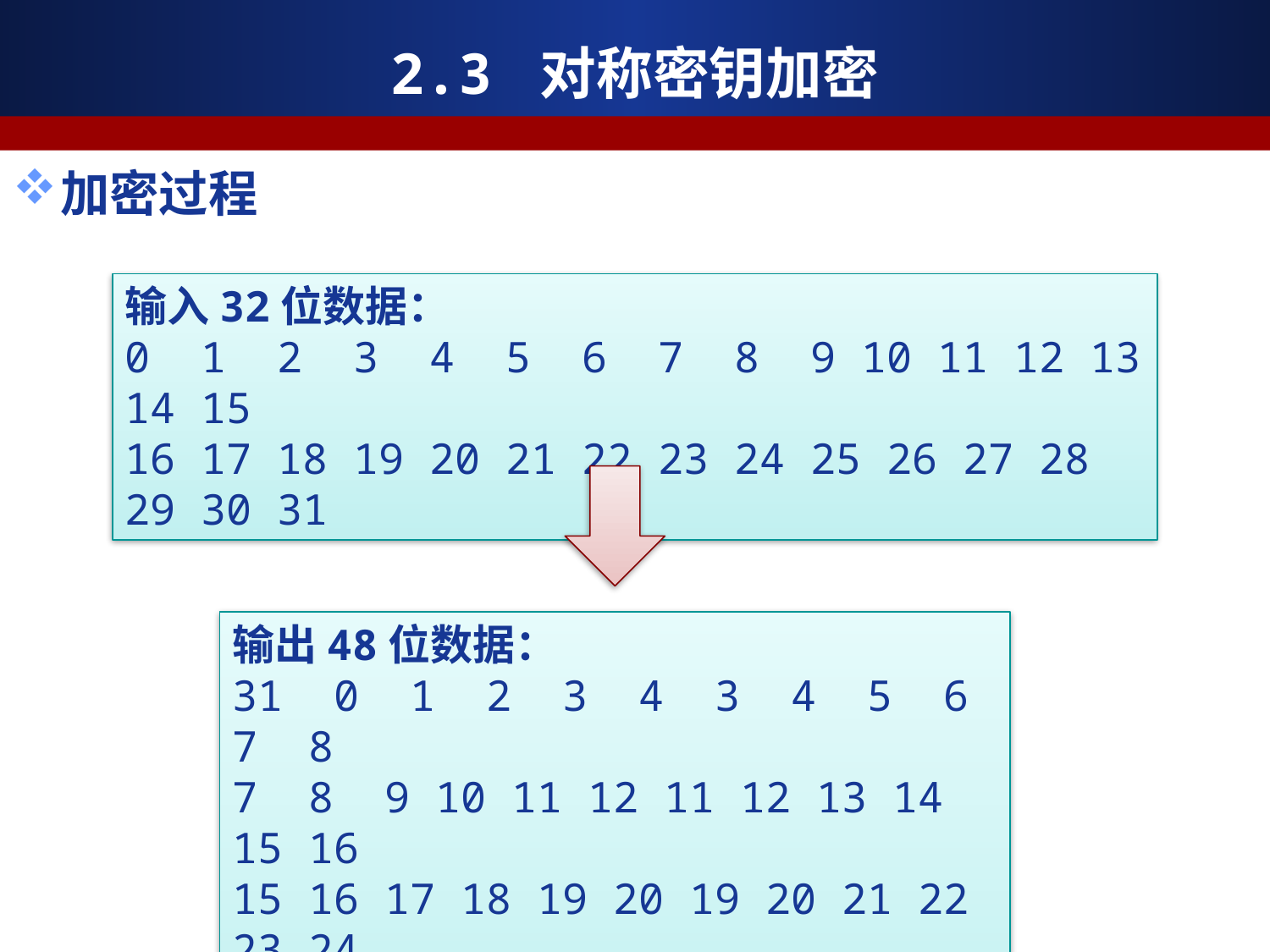

2.3 对称密钥加密
加密过程
输入32位数据：
0  1  2  3  4  5  6  7  8  9 10 11 12 13 14 15
16 17 18 19 20 21 22 23 24 25 26 27 28 29 30 31

输出48位数据：
31  0  1  2  3  4  3  4  5  6  7  8
7  8  9 10 11 12 11 12 13 14 15 16
15 16 17 18 19 20 19 20 21 22 23 24
23 24 25 26 27 28 27 28 29 30 31  0
38